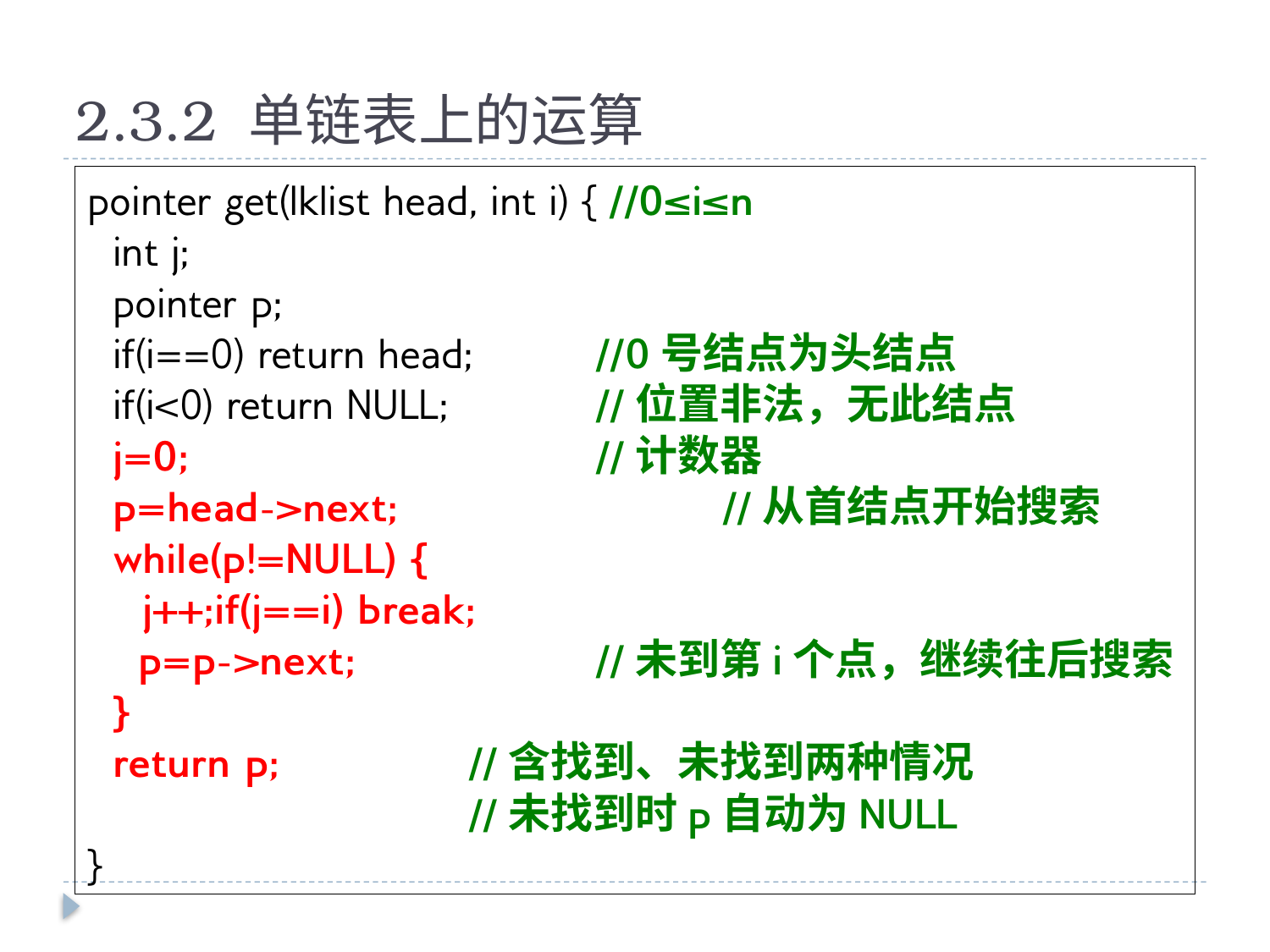

# 2.3.2 单链表上的运算
pointer get(lklist head, int i) { //0≤i≤n
  int j;
  pointer p;
  if(i==0) return head; 	//0号结点为头结点
  if(i<0) return NULL; 		//位置非法，无此结点
  j=0;				//计数器
  p=head->next;			//从首结点开始搜索
  while(p!=NULL) {
    j++;if(j==i) break;
    p=p−>next;		//未到第i个点，继续往后搜索
  }
  return p;		//含找到、未找到两种情况
			//未找到时p自动为NULL
}